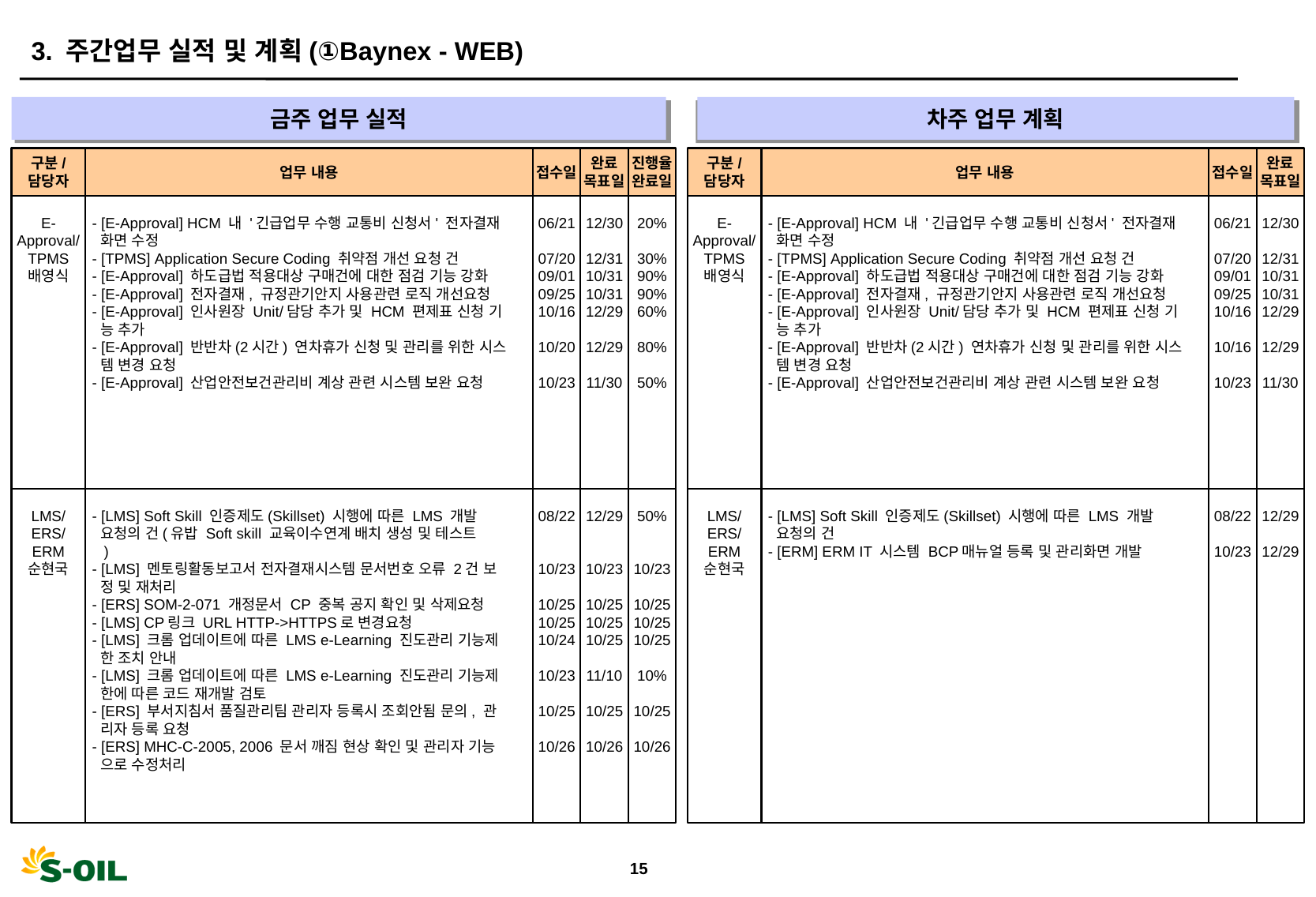

3. 주간업무 실적 및 계획(①Baynex - WEB)
금주 업무 실적
차주 업무 계획
" "
" "
구분/
담당자
업무 내용
접수일
완료
목표일
진행율
완료일
구분/
담당자
업무 내용
접수일
완료
목표일
E-Approval/
TPMS
배영식

- [E-Approval] HCM 내 '긴급업무 수행 교통비 신청서' 전자결재
  화면 수정
- [TPMS] Application Secure Coding 취약점 개선 요청 건
- [E-Approval] 하도급법 적용대상 구매건에 대한 점검 기능 강화
- [E-Approval] 전자결재, 규정관기안지 사용관련 로직 개선요청
- [E-Approval] 인사원장 Unit/담당 추가 및 HCM 편제표 신청 기
  능 추가
- [E-Approval] 반반차(2시간) 연차휴가 신청 및 관리를 위한 시스
  템 변경 요청
- [E-Approval] 산업안전보건관리비 계상 관련 시스템 보완 요청
06/21
07/20
09/01
09/25
10/16
10/20
10/23
12/30
12/31
10/31
10/31
12/29
12/29
11/30
20%
30%
90%
90%
60%
80%
50%
E-Approval/
TPMS
배영식

- [E-Approval] HCM 내 '긴급업무 수행 교통비 신청서' 전자결재
  화면 수정
- [TPMS] Application Secure Coding 취약점 개선 요청 건
- [E-Approval] 하도급법 적용대상 구매건에 대한 점검 기능 강화
- [E-Approval] 전자결재, 규정관기안지 사용관련 로직 개선요청
- [E-Approval] 인사원장 Unit/담당 추가 및 HCM 편제표 신청 기
  능 추가
- [E-Approval] 반반차(2시간) 연차휴가 신청 및 관리를 위한 시스
  템 변경 요청
- [E-Approval] 산업안전보건관리비 계상 관련 시스템 보완 요청
06/21
07/20
09/01
09/25
10/16
10/16
10/23
12/30
12/31
10/31
10/31
12/29
12/29
11/30
LMS/
ERS/
ERM
순현국

- [LMS] Soft Skill 인증제도(Skillset) 시행에 따른 LMS 개발
  요청의 건(유밥 Soft skill 교육이수연계 배치 생성 및 테스트
  )
- [LMS] 멘토링활동보고서 전자결재시스템 문서번호 오류 2건 보
  정 및 재처리
- [ERS] SOM-2-071 개정문서 CP 중복 공지 확인 및 삭제요청
- [LMS] CP링크 URL HTTP->HTTPS로 변경요청
- [LMS] 크롬 업데이트에 따른 LMS e-Learning 진도관리 기능제
  한 조치 안내
- [LMS] 크롬 업데이트에 따른 LMS e-Learning 진도관리 기능제
  한에 따른 코드 재개발 검토
- [ERS] 부서지침서 품질관리팀 관리자 등록시 조회안됨 문의, 관
  리자 등록 요청
- [ERS] MHC-C-2005, 2006 문서 깨짐 현상 확인 및 관리자 기능
  으로 수정처리
08/22
10/23
10/25
10/25
10/24
10/23
10/25
10/26
12/29
10/23
10/25
10/25
10/25
11/10
10/25
10/26
50%
10/23
10/25
10/25
10/25
10%
10/25
10/26
LMS/
ERS/
ERM
순현국

- [LMS] Soft Skill 인증제도(Skillset) 시행에 따른 LMS 개발
  요청의 건
- [ERM] ERM IT 시스템 BCP매뉴얼 등록 및 관리화면 개발
08/22
10/23
12/29
12/29